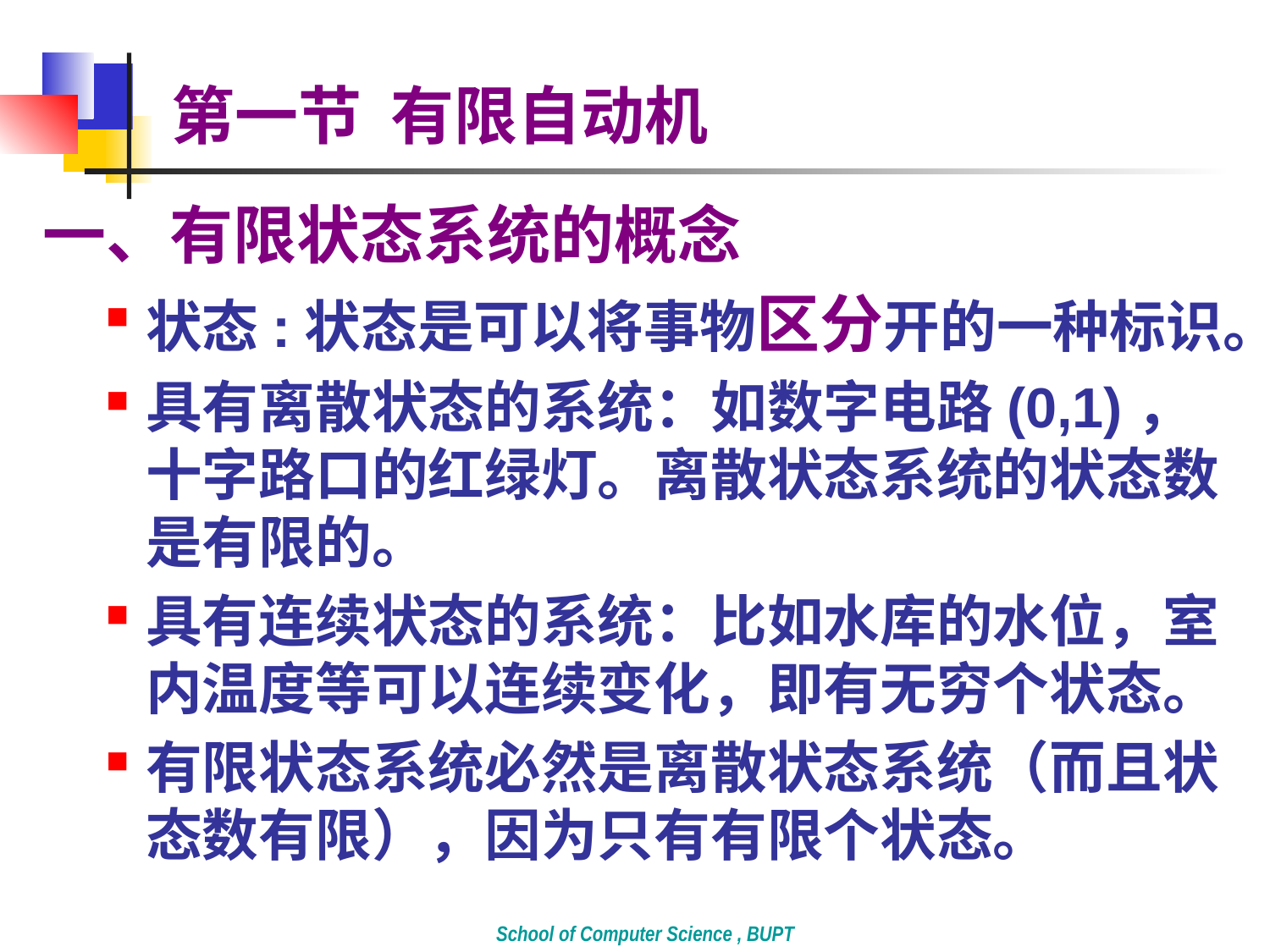

# 第一节  有限自动机
一、有限状态系统的概念
状态:状态是可以将事物区分开的一种标识。
具有离散状态的系统：如数字电路(0,1)， 十字路口的红绿灯。离散状态系统的状态数是有限的。
具有连续状态的系统：比如水库的水位，室内温度等可以连续变化，即有无穷个状态。
有限状态系统必然是离散状态系统（而且状态数有限），因为只有有限个状态。

School of Computer Science , BUPT
5